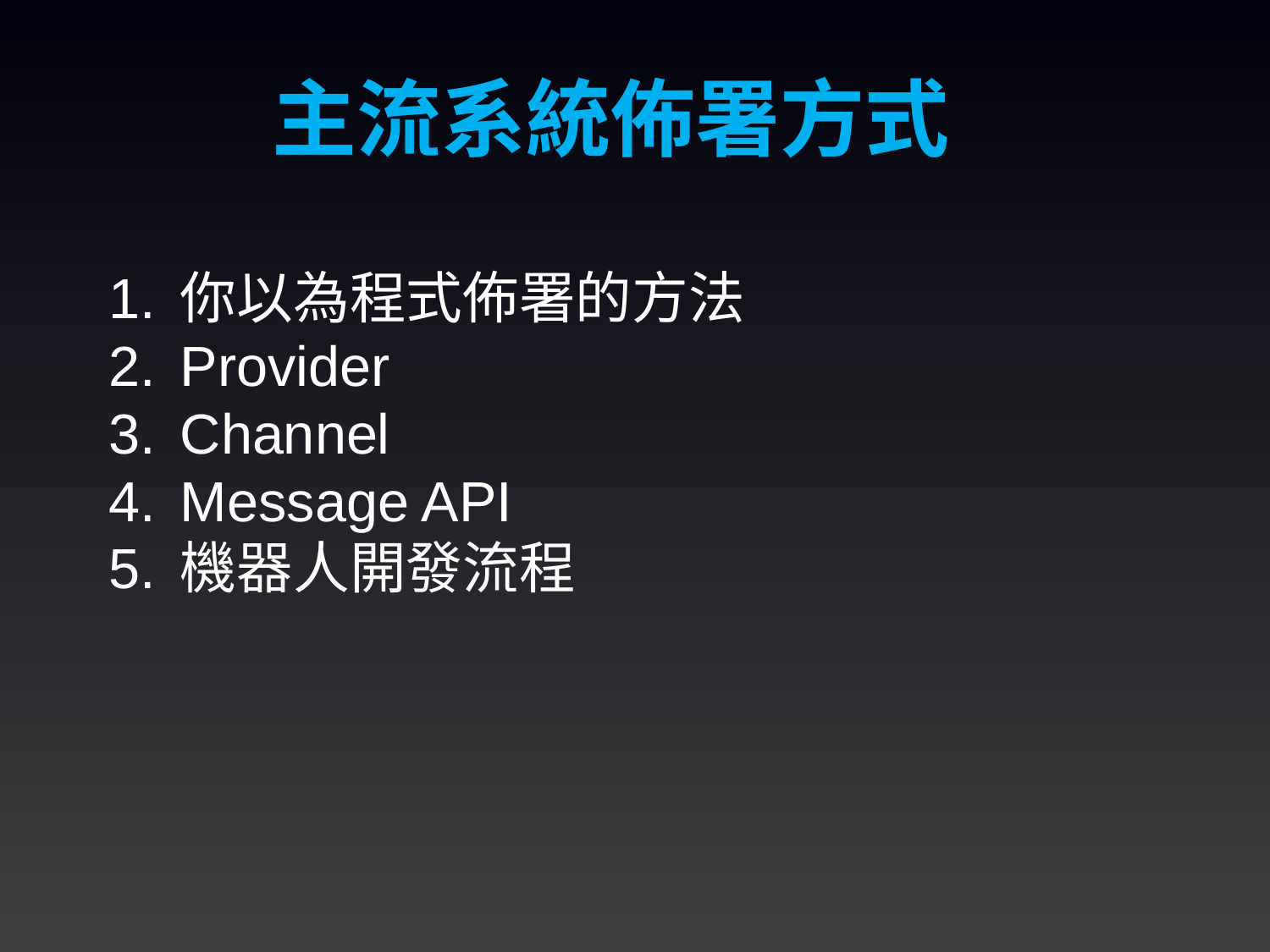

主流系統佈署方式
你以為程式佈署的方法
Provider
Channel
Message API
機器人開發流程